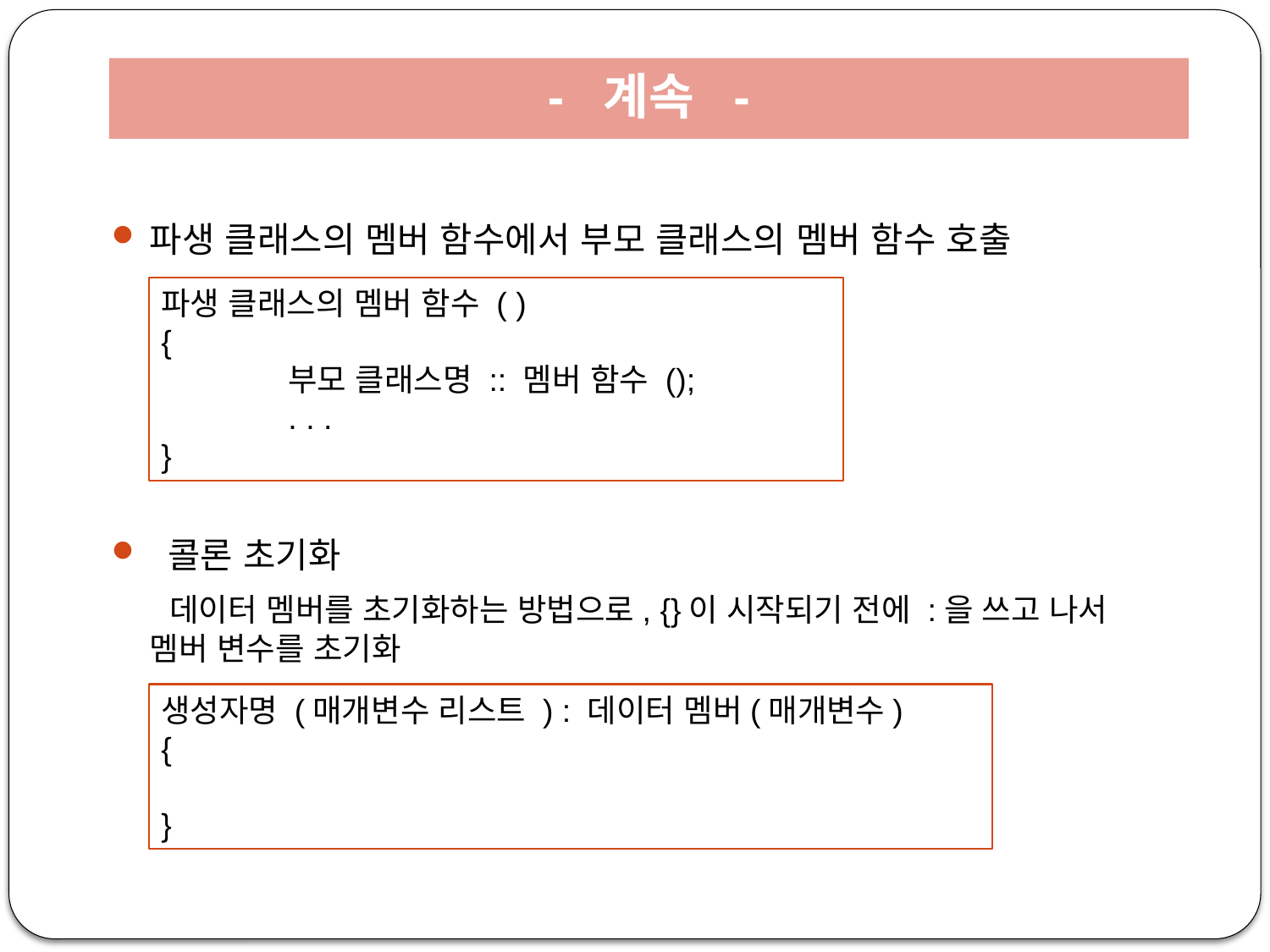

# -  계속  -

파생 클래스의 멤버 함수에서 부모 클래스의 멤버 함수 호출

 콜론 초기화
     데이터 멤버를 초기화하는 방법으로, {}이 시작되기 전에 :을 쓰고 나서 멤버 변수를 초기화

파생 클래스의 멤버 함수 ( )
{
	부모 클래스명 :: 멤버 함수 ();
	. . .
}
생성자명 (매개변수 리스트 ) : 데이터 멤버(매개변수)
{

}